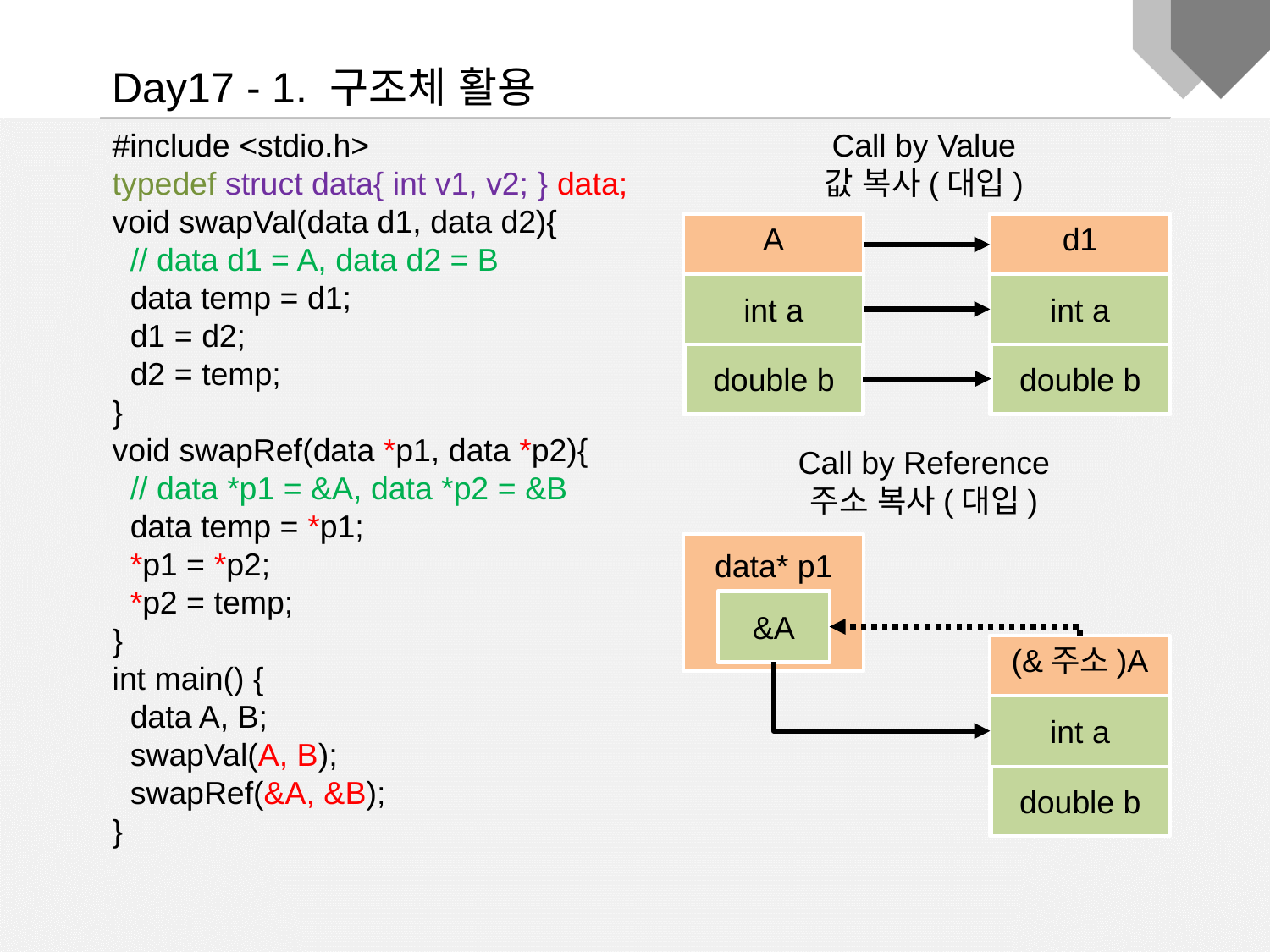

Day17 - 1. 구조체 활용
#include <stdio.h>
typedef struct data{ int v1, v2; } data;
void swapVal(data d1, data d2){
  // data d1 = A, data d2 = B
  data temp = d1;
  d1 = d2;
  d2 = temp;
}
void swapRef(data *p1, data *p2){
  // data *p1 = &A, data *p2 = &B
  data temp = *p1;
  *p1 = *p2;
  *p2 = temp;
}
int main() {
  data A, B;
  swapVal(A, B);
  swapRef(&A, &B);
}
Call by Value
값 복사(대입)
A

d1

int a
int a
int a
int a
double b
double b
Call by Reference
주소 복사(대입)
data* p1

&A
(&주소)A

int a
double b